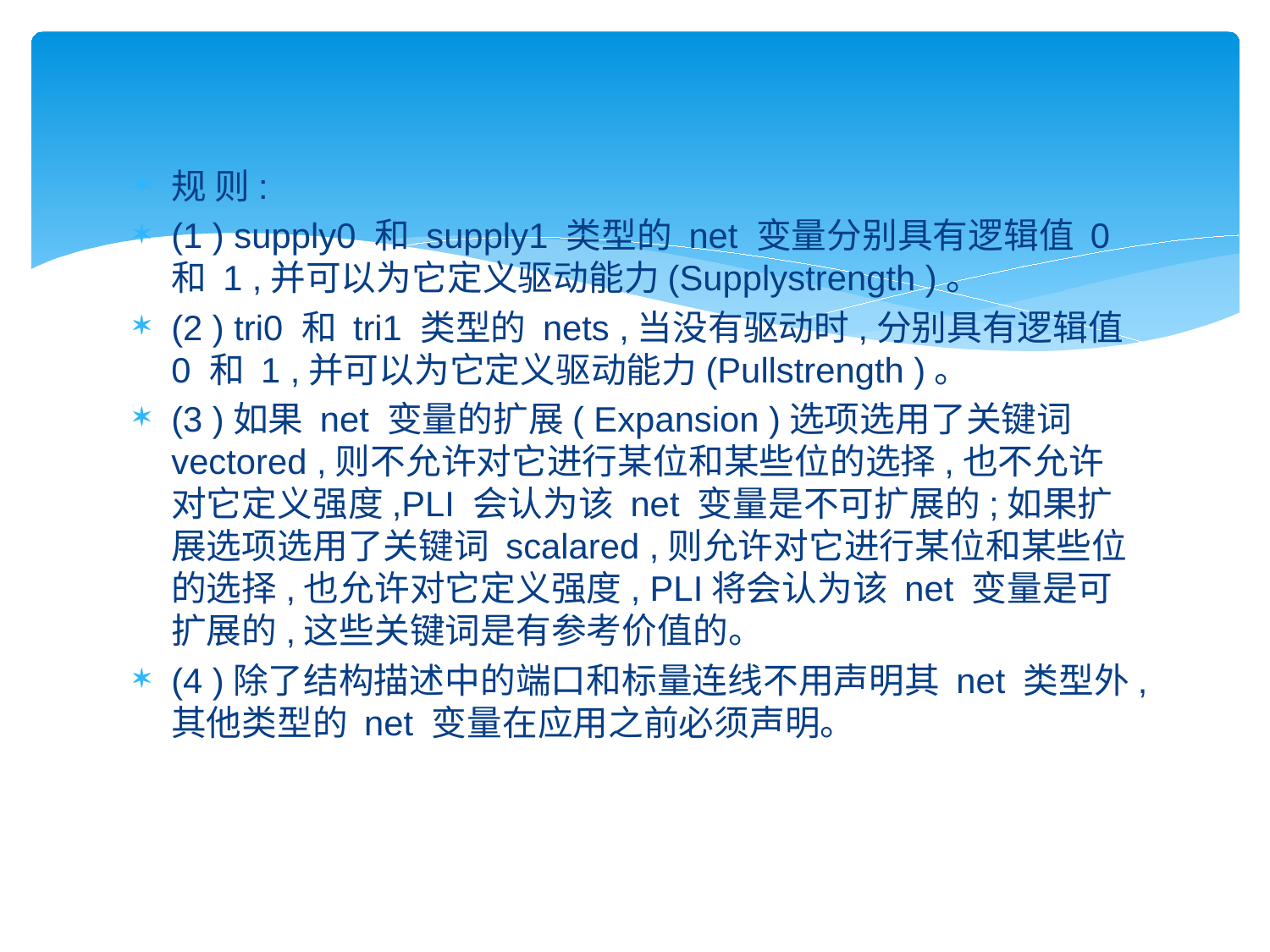

#
规 则:
(1 ) supply0 和 supply1 类型的 net 变量分别具有逻辑值 0 和 1 ,并可以为它定义驱动能力(Supplystrength )。
(2 ) tri0 和 tri1 类型的 nets ,当没有驱动时,分别具有逻辑值 0 和 1 ,并可以为它定义驱动能力(Pullstrength )。
(3 )如果 net 变量的扩展( Expansion )选项选用了关键词 vectored ,则不允许对它进行某位和某些位的选择,也不允许对它定义强度,PLI 会认为该 net 变量是不可扩展的;如果扩展选项选用了关键词 scalared ,则允许对它进行某位和某些位的选择,也允许对它定义强度, PLI将会认为该 net 变量是可扩展的,这些关键词是有参考价值的。
(4 )除了结构描述中的端口和标量连线不用声明其 net 类型外,其他类型的 net 变量在应用之前必须声明。